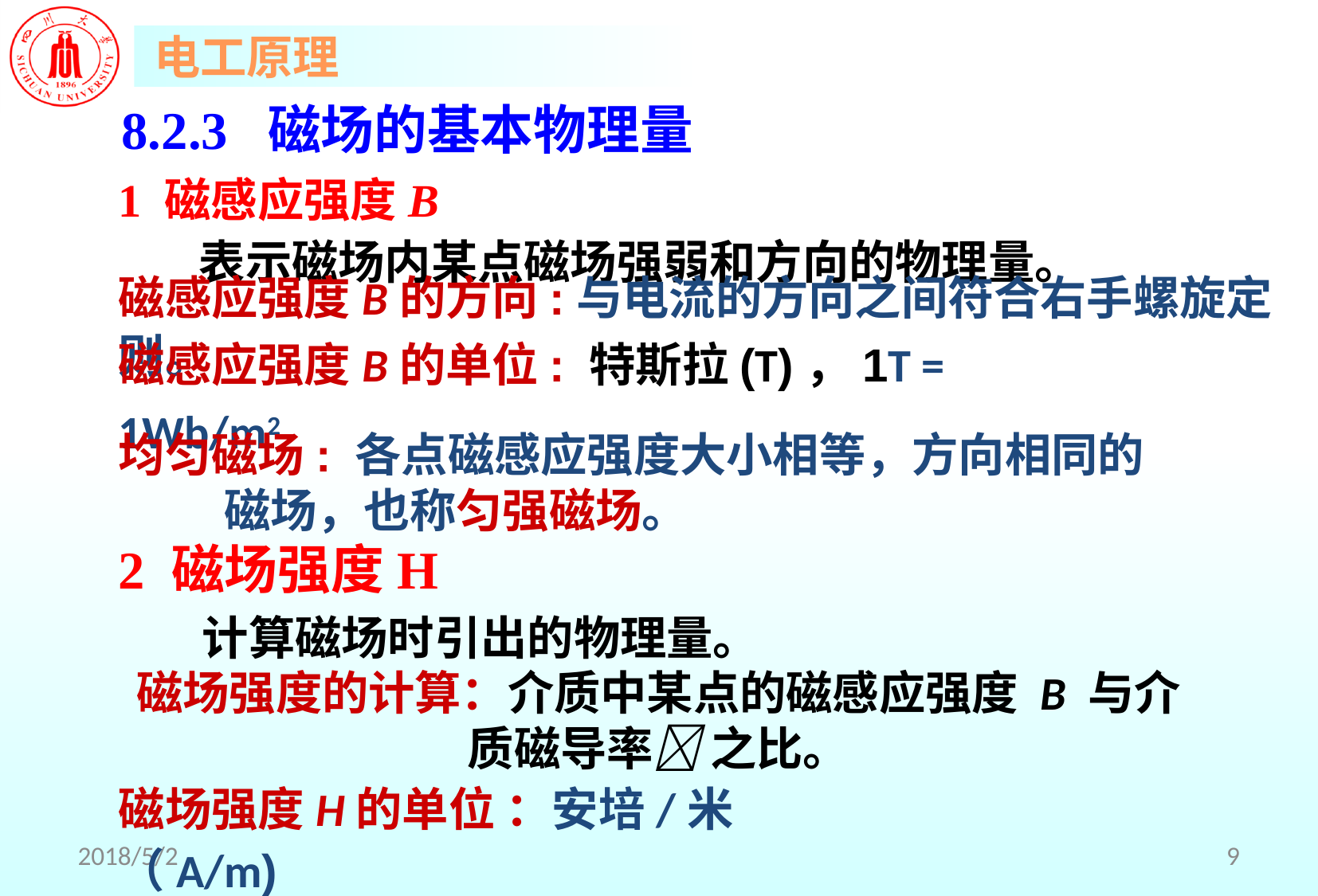

# 8.2.3  磁场的基本物理量
1 磁感应强度B
      表示磁场内某点磁场强弱和方向的物理量。
磁感应强度B的方向:与电流的方向之间符合右手螺旋定则。
磁感应强度B的单位: 特斯拉(T)，1T = 1Wb/m2
均匀磁场: 各点磁感应强度大小相等，方向相同的
          磁场，也称匀强磁场。
2 磁场强度H
       计算磁场时引出的物理量。
磁场强度的计算：介质中某点的磁感应强度 B 与介质磁导率μ 之比。
磁场强度H的单位 ：安培/米（A/m)
2018/5/2
9